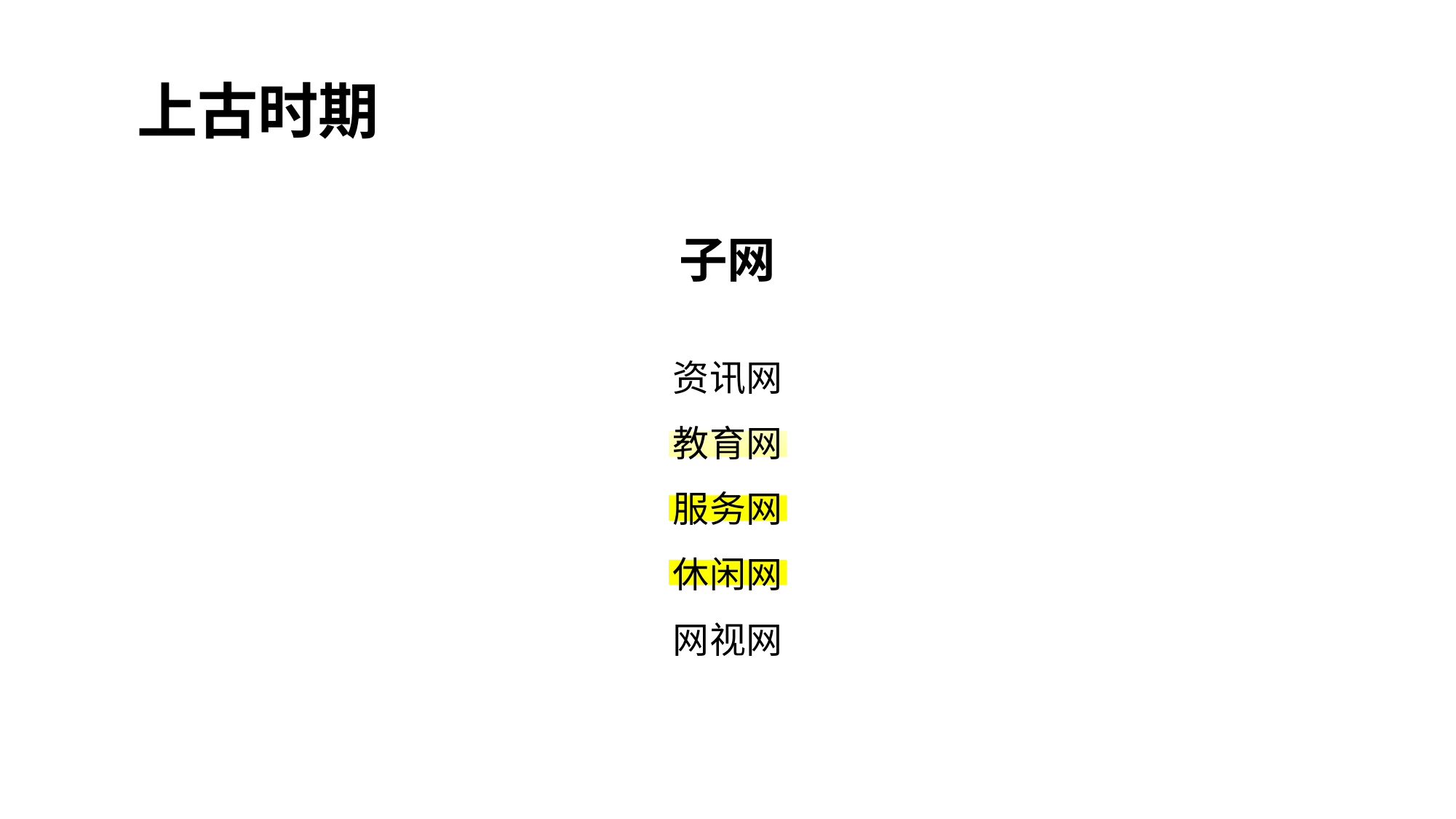

上古时期
子网
资讯网
教育网
服务网
休闲网
网视网